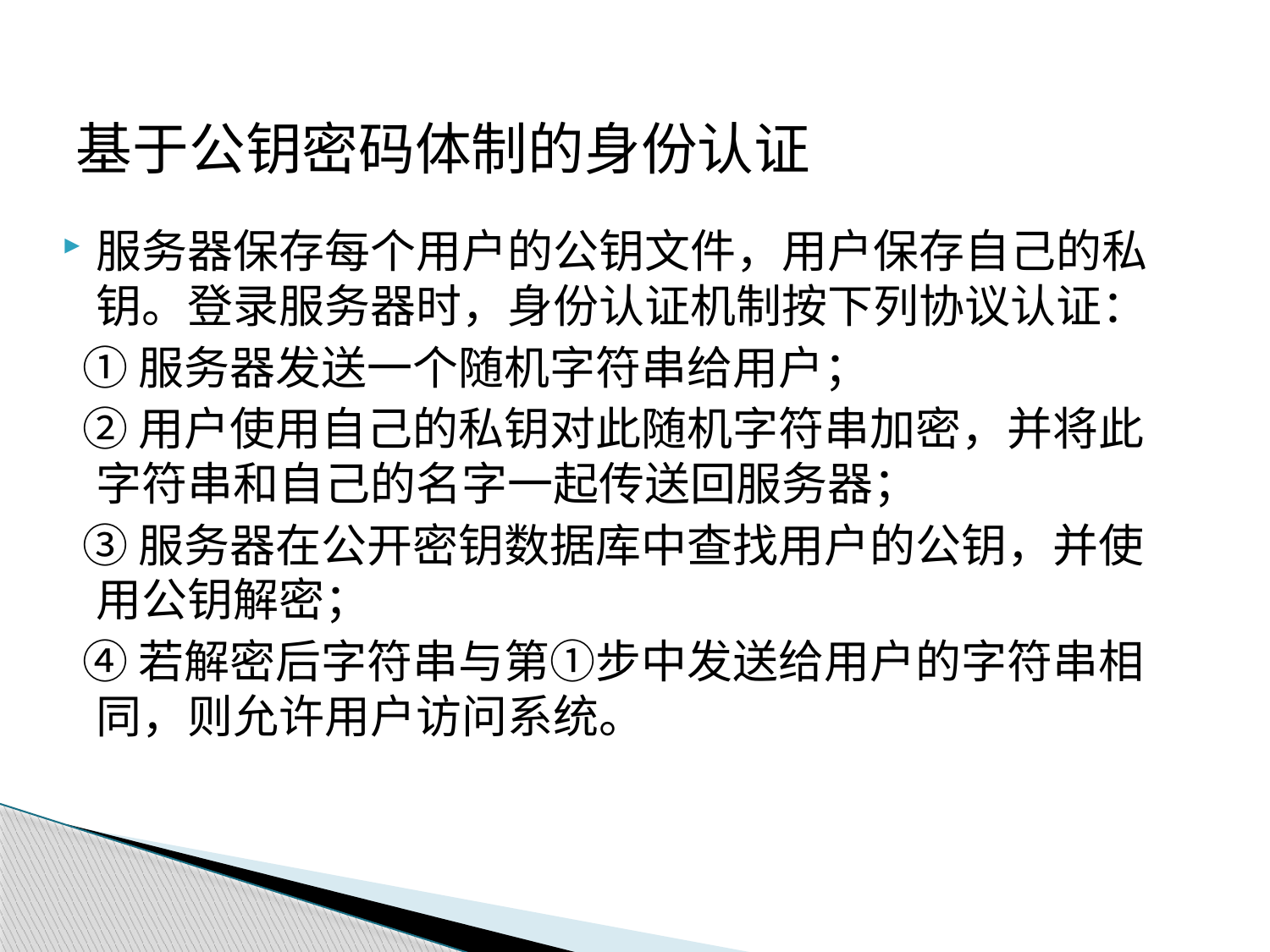

# 基于公钥密码体制的身份认证
服务器保存每个用户的公钥文件，用户保存自己的私钥。登录服务器时，身份认证机制按下列协议认证：
  ①服务器发送一个随机字符串给用户；
  ②用户使用自己的私钥对此随机字符串加密，并将此字符串和自己的名字一起传送回服务器；
  ③服务器在公开密钥数据库中查找用户的公钥，并使用公钥解密；
  ④若解密后字符串与第①步中发送给用户的字符串相同，则允许用户访问系统。